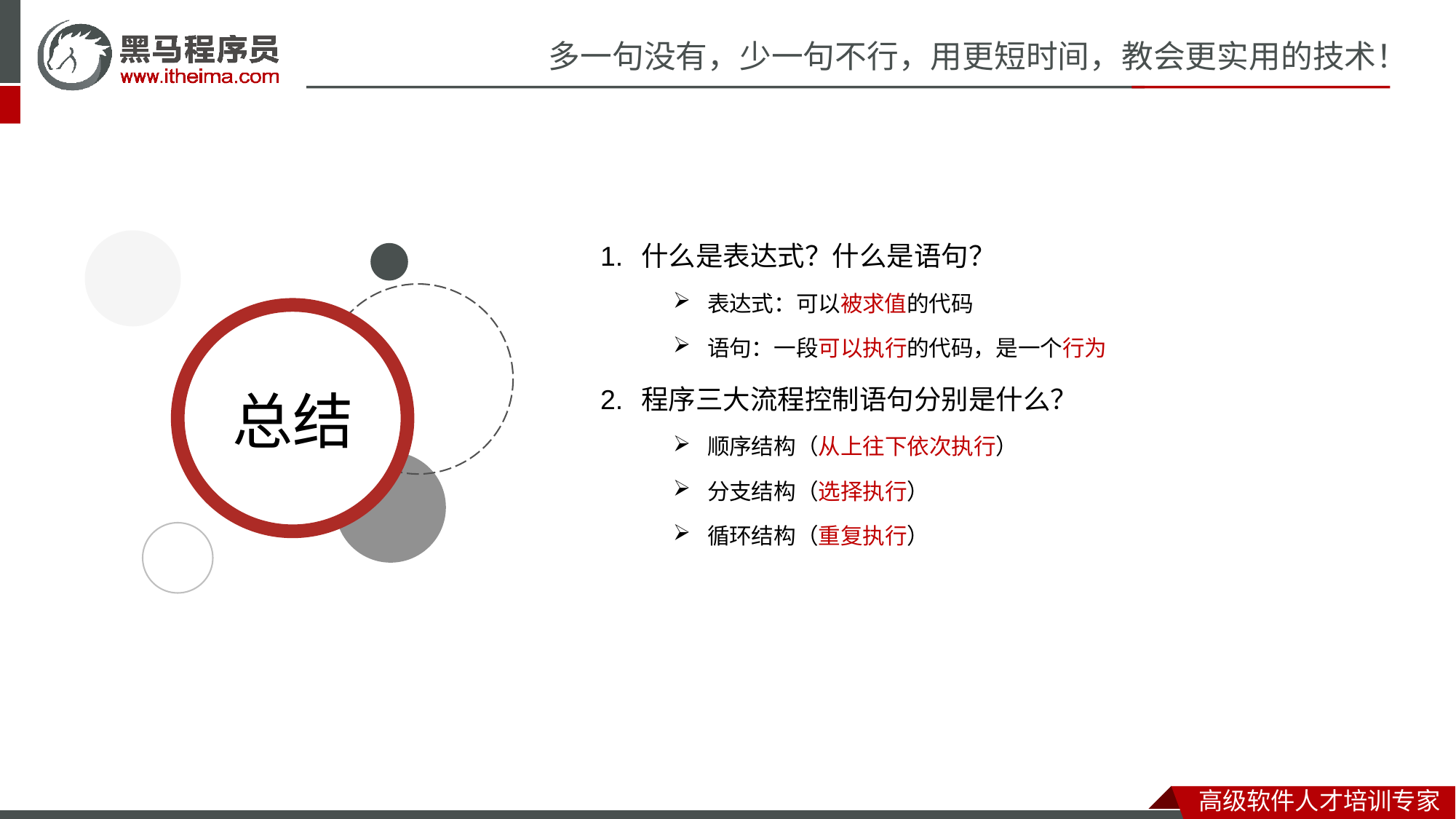

什么是表达式？什么是语句？
表达式：可以被求值的代码
语句：一段可以执行的代码，是一个行为
程序三大流程控制语句分别是什么？
顺序结构（从上往下依次执行）
分支结构（选择执行）
循环结构（重复执行）